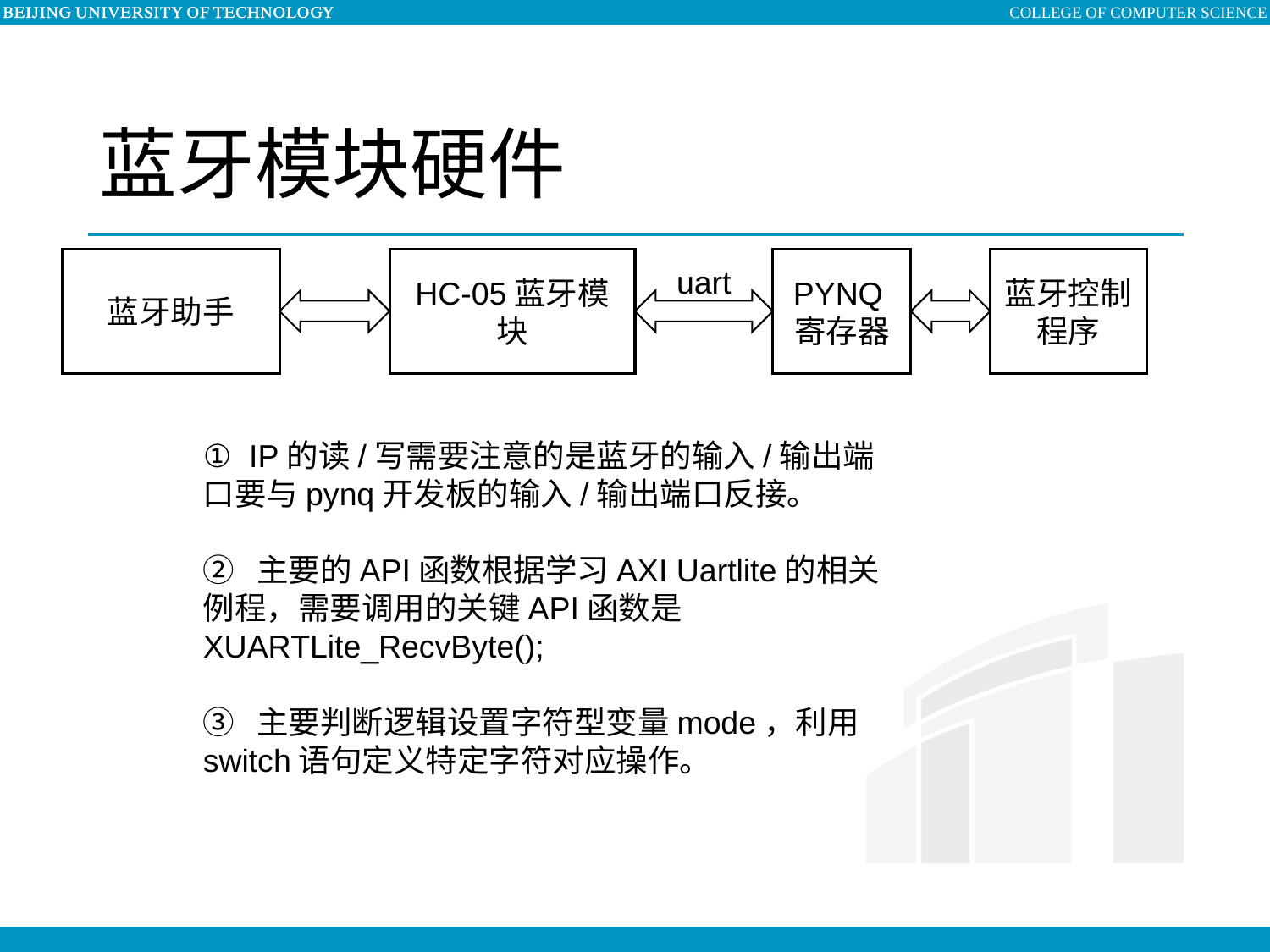

# 蓝牙模块硬件
蓝牙助手
HC-05蓝牙模块
PYNQ寄存器
蓝牙控制程序
uart

①  IP的读/写需要注意的是蓝牙的输入/输出端口要与pynq开发板的输入/输出端口反接。

②  主要的API函数根据学习AXI Uartlite的相关例程，需要调用的关键API函数是XUARTLite_RecvByte();

③  主要判断逻辑设置字符型变量mode，利用switch语句定义特定字符对应操作。